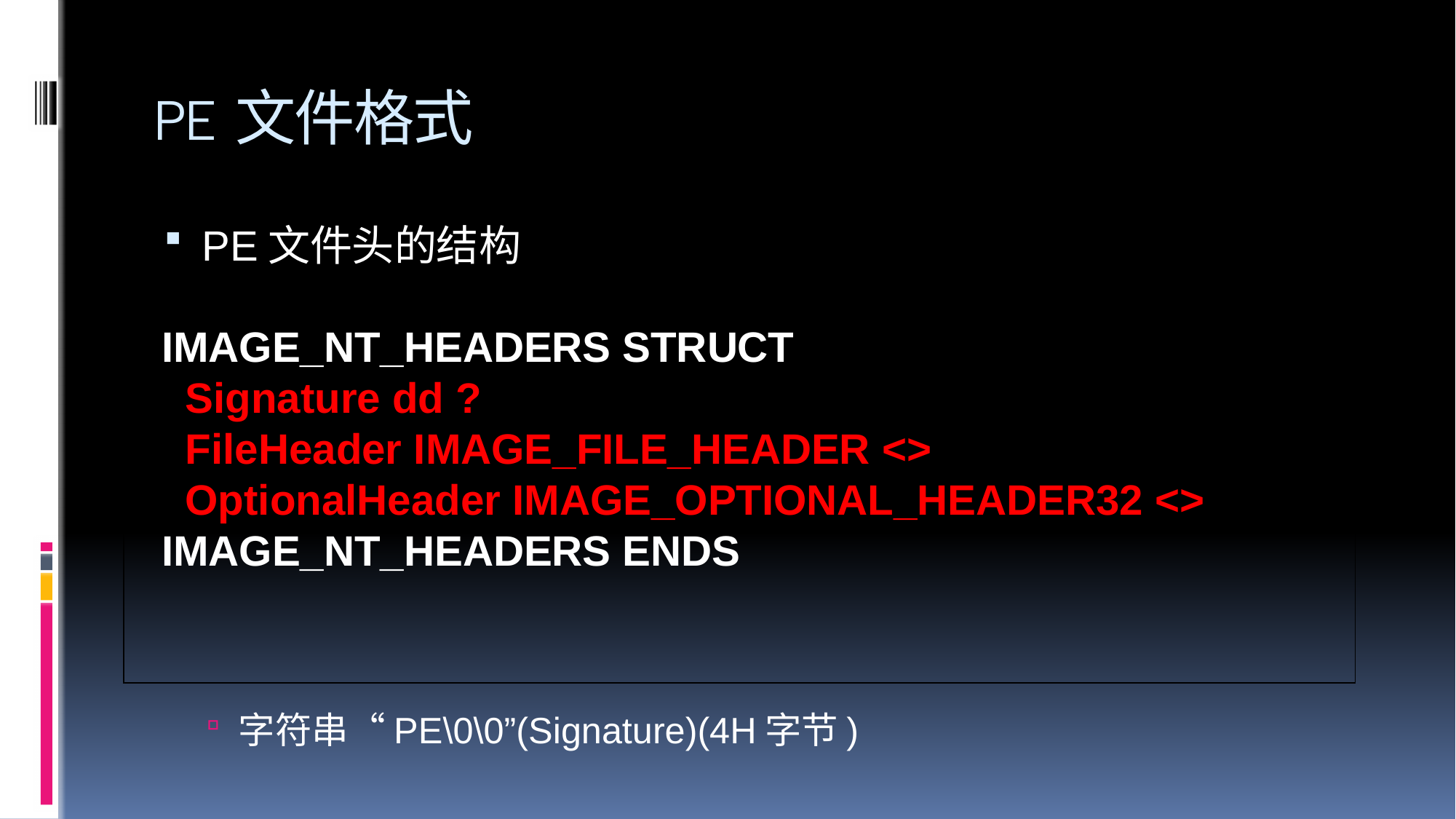

# PE文件格式
PE文件头的结构

字符串“PE\0\0”(Signature)(4H字节)

IMAGE_NT_HEADERS STRUCT
  Signature dd ?
  FileHeader IMAGE_FILE_HEADER <>
  OptionalHeader IMAGE_OPTIONAL_HEADER32 <>
IMAGE_NT_HEADERS ENDS